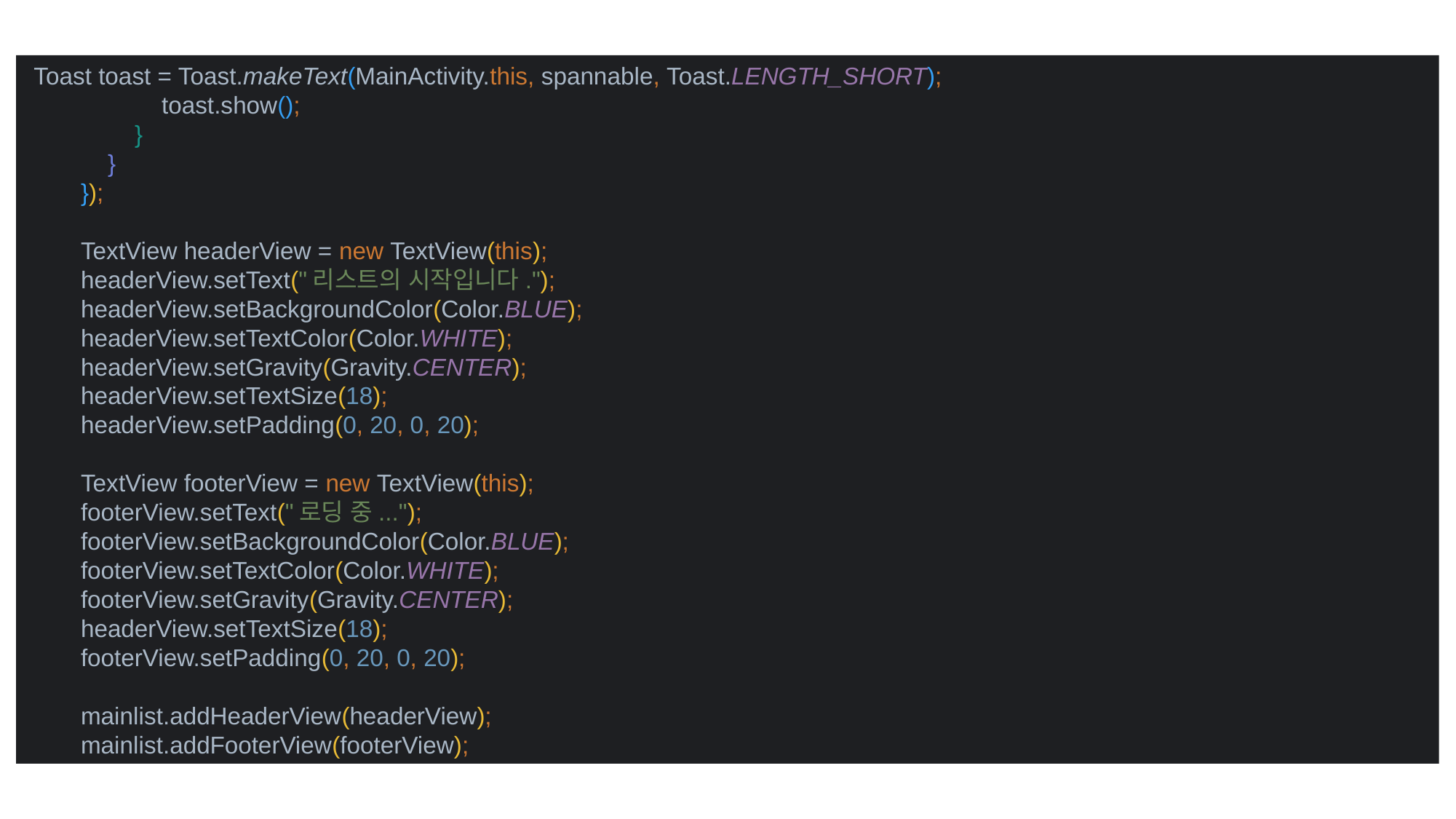

Toast toast = Toast.makeText(MainActivity.this, spannable, Toast.LENGTH_SHORT);
                    toast.show();
                }
            }
        });
        TextView headerView = new TextView(this);
        headerView.setText("리스트의 시작입니다.");
        headerView.setBackgroundColor(Color.BLUE);
        headerView.setTextColor(Color.WHITE);
        headerView.setGravity(Gravity.CENTER);
        headerView.setTextSize(18);
        headerView.setPadding(0, 20, 0, 20);
        TextView footerView = new TextView(this);
        footerView.setText("로딩 중...");
        footerView.setBackgroundColor(Color.BLUE);
        footerView.setTextColor(Color.WHITE);
        footerView.setGravity(Gravity.CENTER);
        headerView.setTextSize(18);
        footerView.setPadding(0, 20, 0, 20);
        mainlist.addHeaderView(headerView);
        mainlist.addFooterView(footerView);